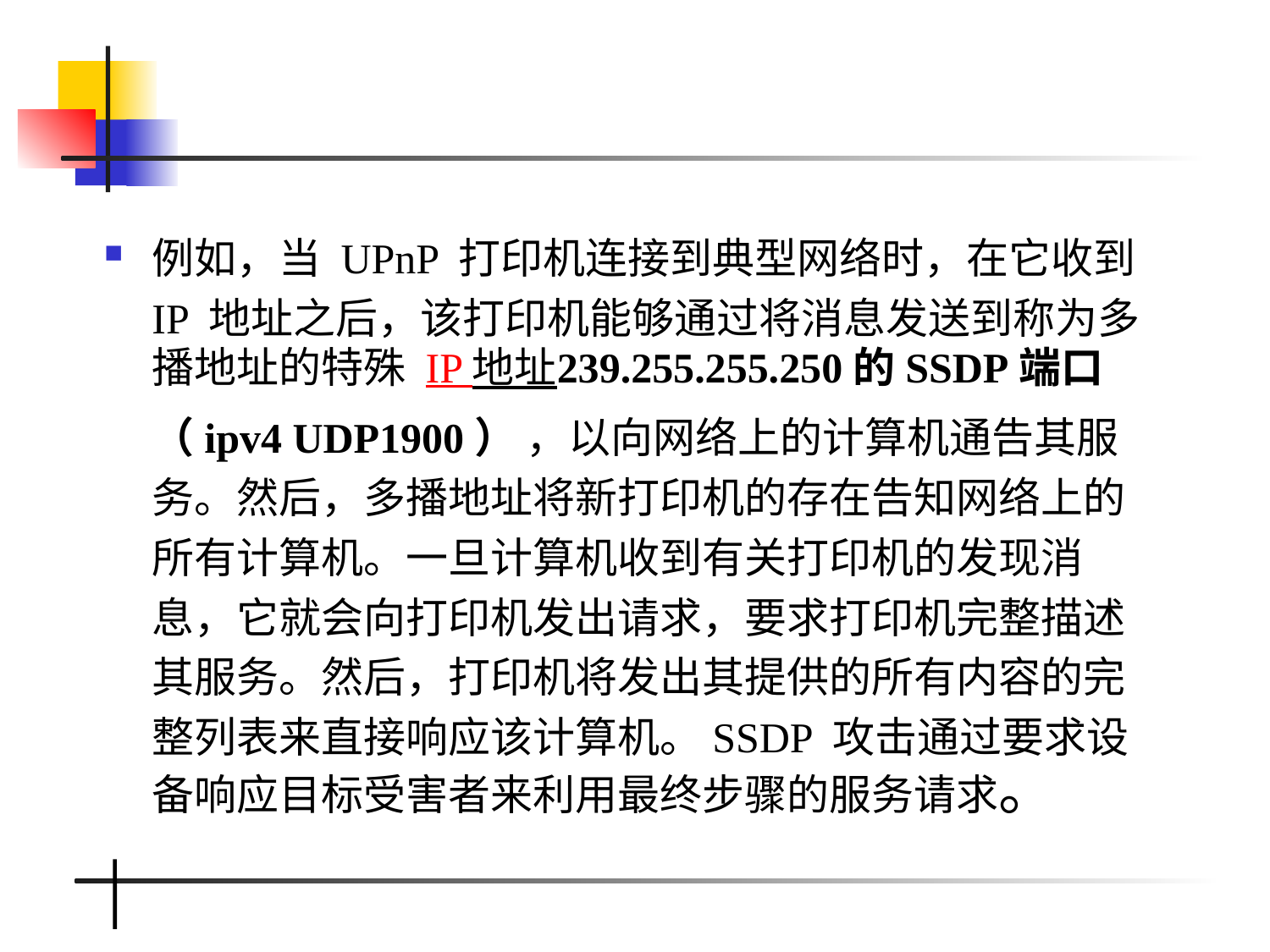

#
例如，当 UPnP 打印机连接到典型网络时，在它收到 IP 地址之后，该打印机能够通过将消息发送到称为多播地址的特殊 IP 地址239.255.255.250的SSDP端口（ipv4 UDP1900） ，以向网络上的计算机通告其服务。然后，多播地址将新打印机的存在告知网络上的所有计算机。一旦计算机收到有关打印机的发现消息，它就会向打印机发出请求，要求打印机完整描述其服务。然后，打印机将发出其提供的所有内容的完整列表来直接响应该计算机。SSDP 攻击通过要求设备响应目标受害者来利用最终步骤的服务请求。